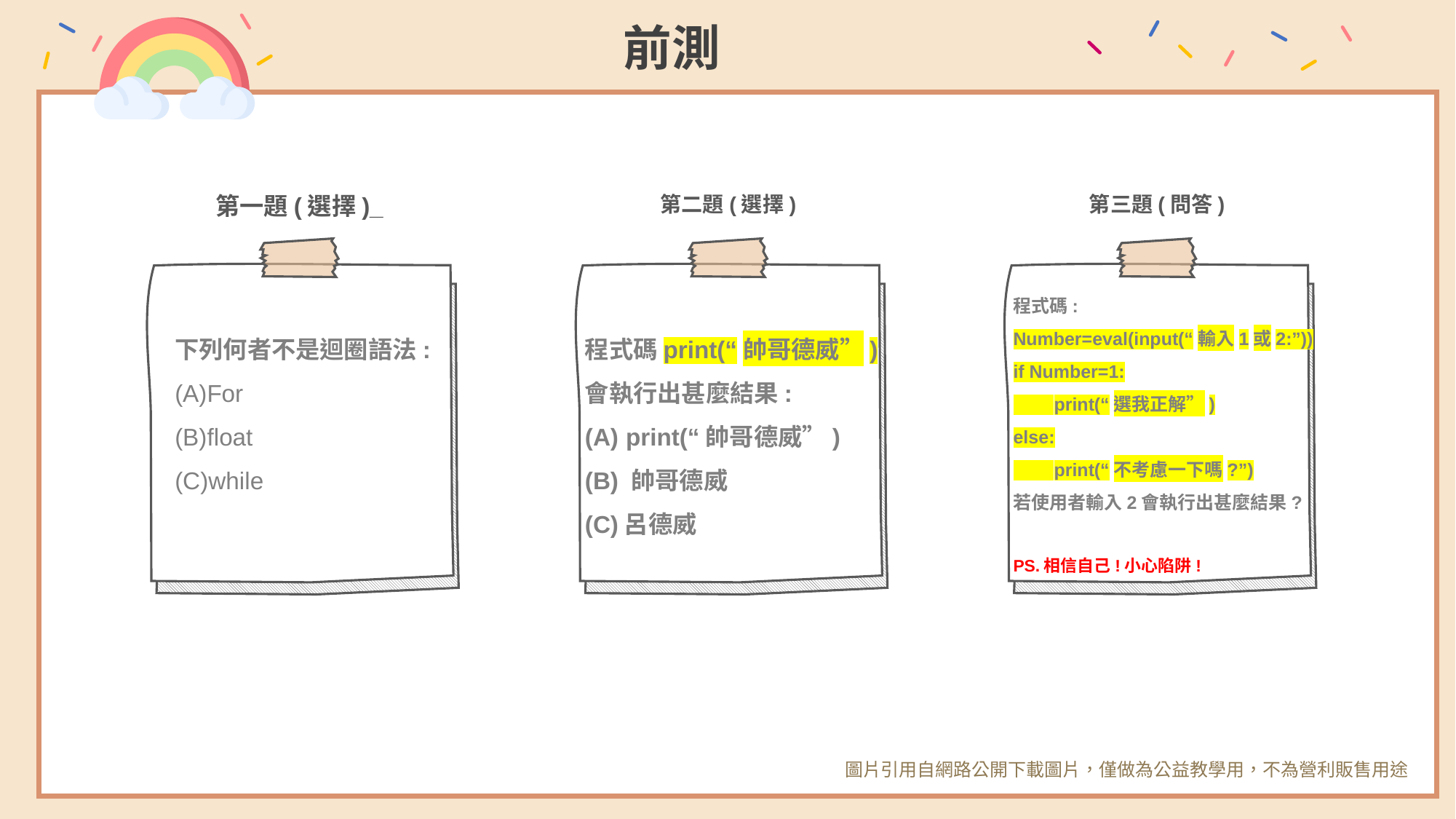

前測

第一題(選擇)_
第二題(選擇)
第三題(問答)

程式碼:
Number=eval(input(“輸入1或2:”))
if Number=1:
        print(“選我正解”)
else:
        print(“不考慮一下嗎?”)
若使用者輸入2會執行出甚麼結果?

PS.相信自己!小心陷阱!

下列何者不是迴圈語法:
(A)For
(B)float
(C)while

程式碼print(“帥哥德威”)
會執行出甚麼結果:
print(“帥哥德威”)
(B) 帥哥德威
(C)呂德威
圖片引用自網路公開下載圖片，僅做為公益教學用，不為營利販售用途